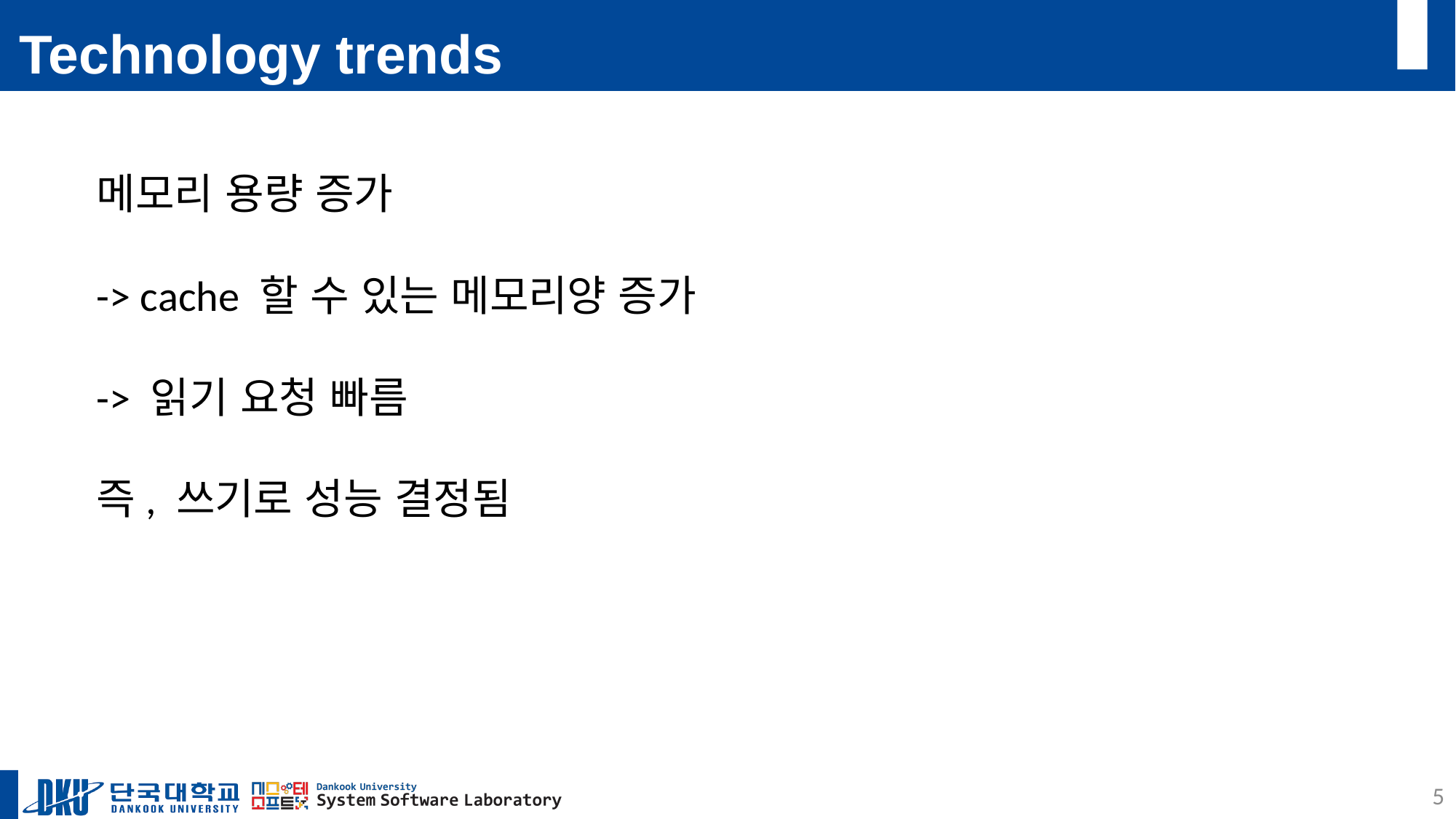

# Technology trends
메모리 용량 증가

-> cache 할 수 있는 메모리양 증가

-> 읽기 요청 빠름

즉, 쓰기로 성능 결정됨
5